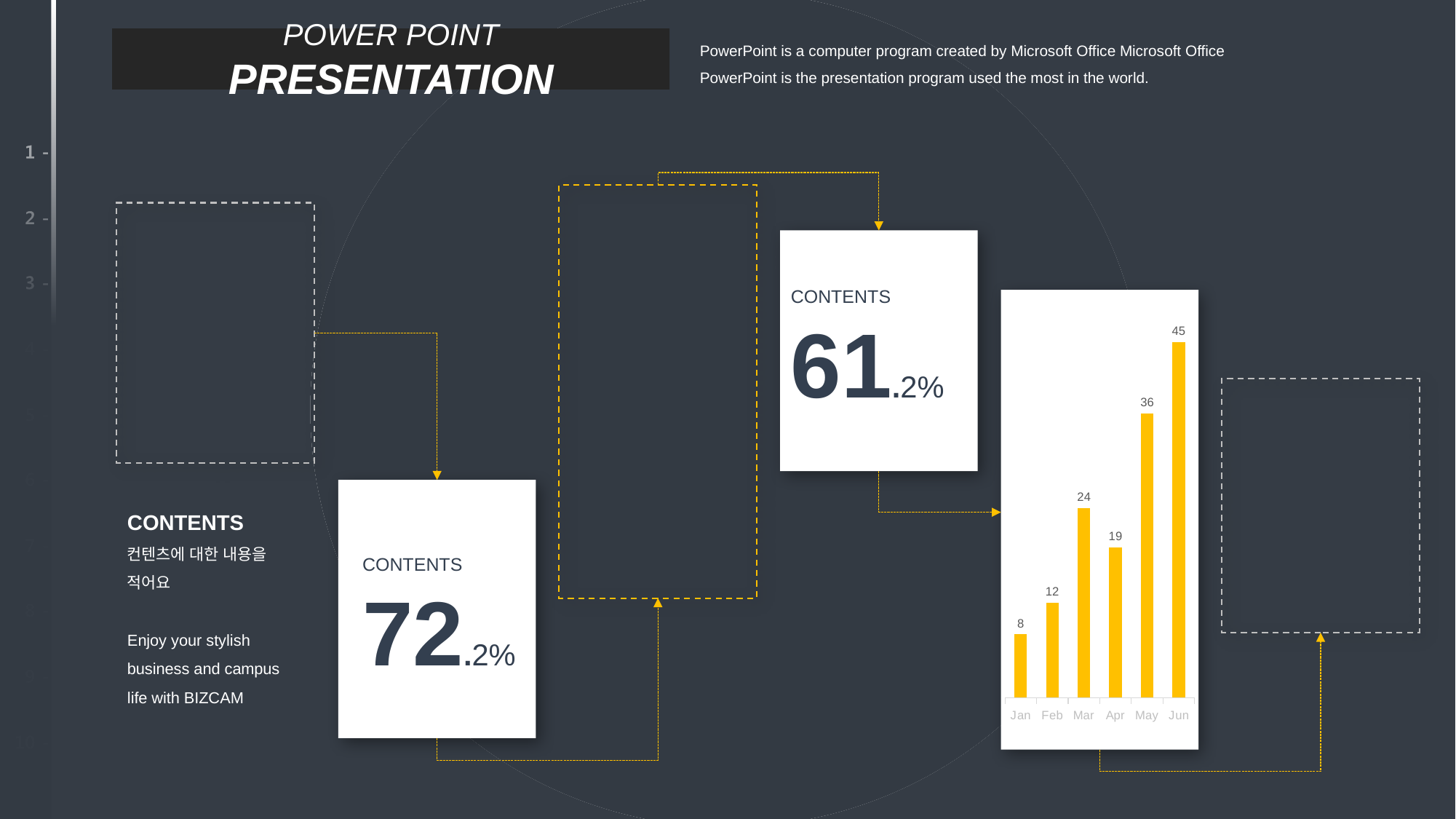

PowerPoint is a computer program created by Microsoft Office Microsoft Office PowerPoint is the presentation program used the most in the world.
POWER POINT PRESENTATION

CONTENTS
61.2%

### Chart

| Category | 수량 |
|---|---|
| Jan | 8.0 |
| Feb | 12.0 |
| Mar | 24.0 |
| Apr | 19.0 |
| May | 36.0 |
| Jun | 45.0 |

CONTENTS
컨텐츠에 대한 내용을 적어요

Enjoy your stylish business and campus life with BIZCAM

CONTENTS
72.2%